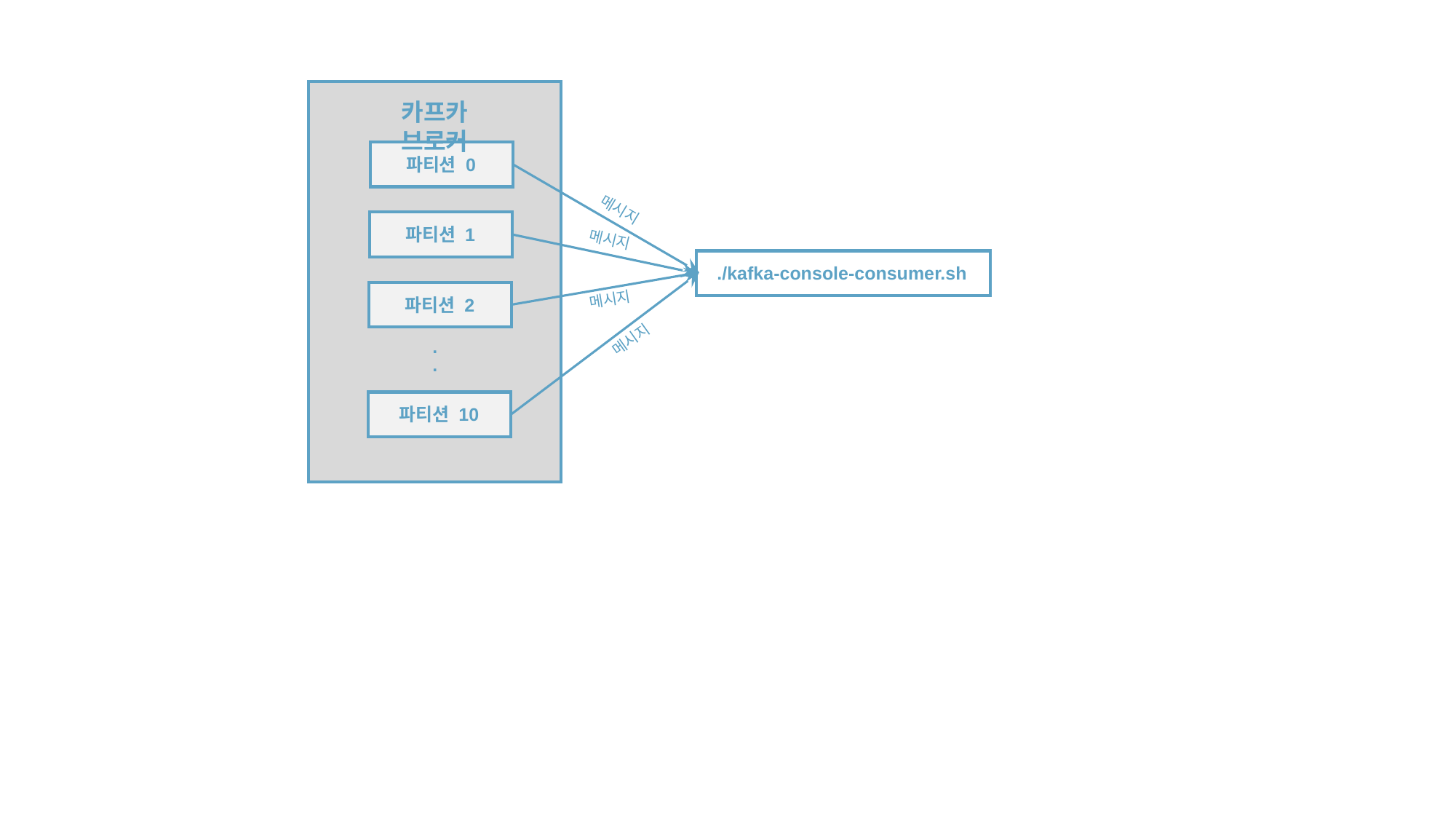

카프카 브로커

파티션 0
메시지

파티션 1
메시지

./kafka-console-consumer.sh

파티션 2
메시지
메시지
.
.

파티션 10